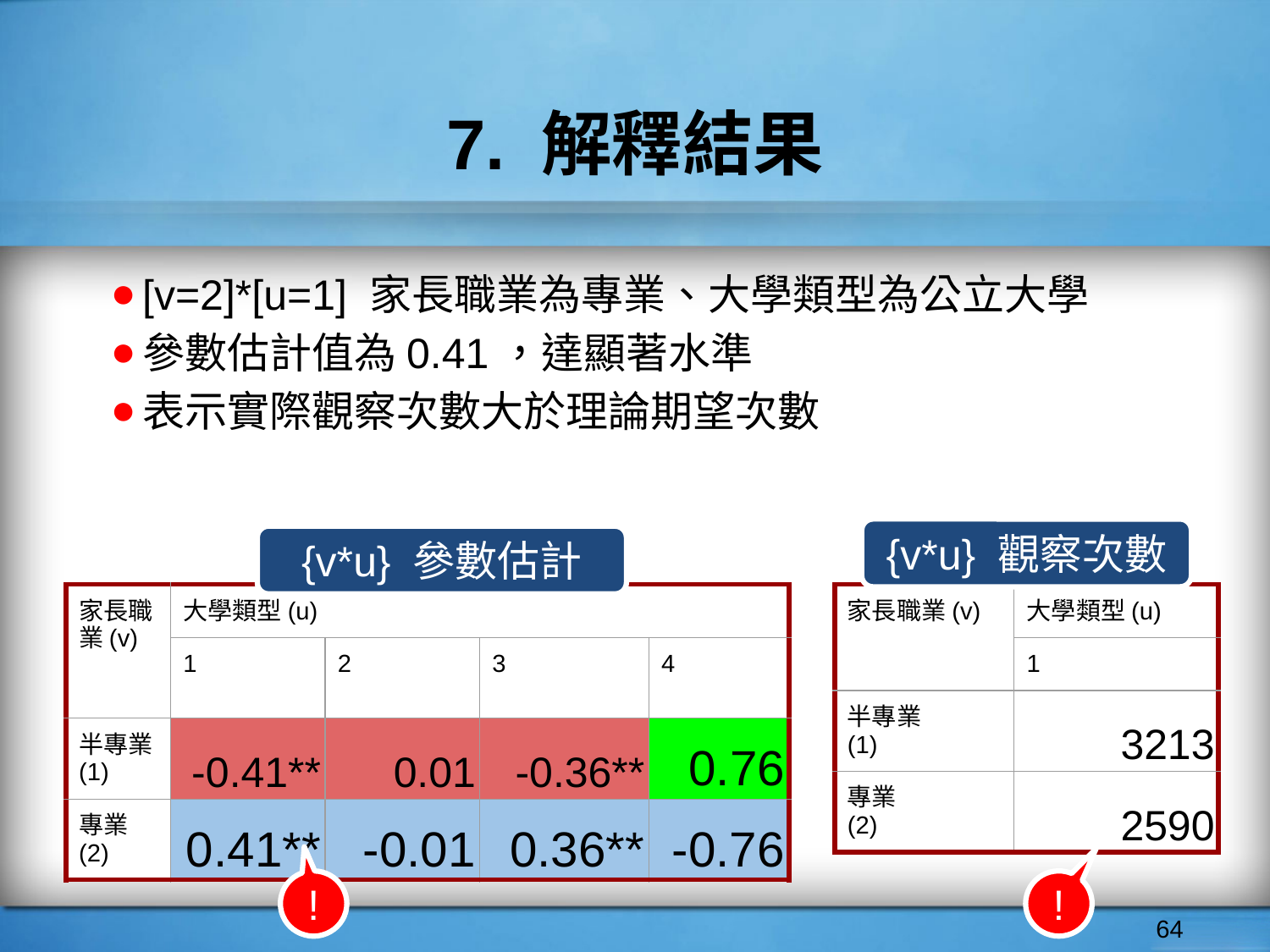

# 7. 解釋結果
[v=2]*[u=1] 家長職業為專業、大學類型為公立大學
參數估計值為0.41，達顯著水準
表示實際觀察次數大於理論期望次數
{v*u} 觀察次數
{v*u} 參數估計
| 家長職業(v) | 大學類型(u) |  |  |  |
| --- | --- | --- | --- | --- |
|  | 1 | 2 | 3 | 4 |
| 半專業 (1) | -0.41\*\* | 0.01 | -0.36\*\* | 0.76 |
| 專業 (2) | 0.41\*\* | -0.01 | 0.36\*\* | -0.76 |
| 家長職業(v) | 大學類型(u) |
| --- | --- |
|  | 1 |
| 半專業 (1) | 3213 |
| 專業 (2) | 2590 |
!
!
64